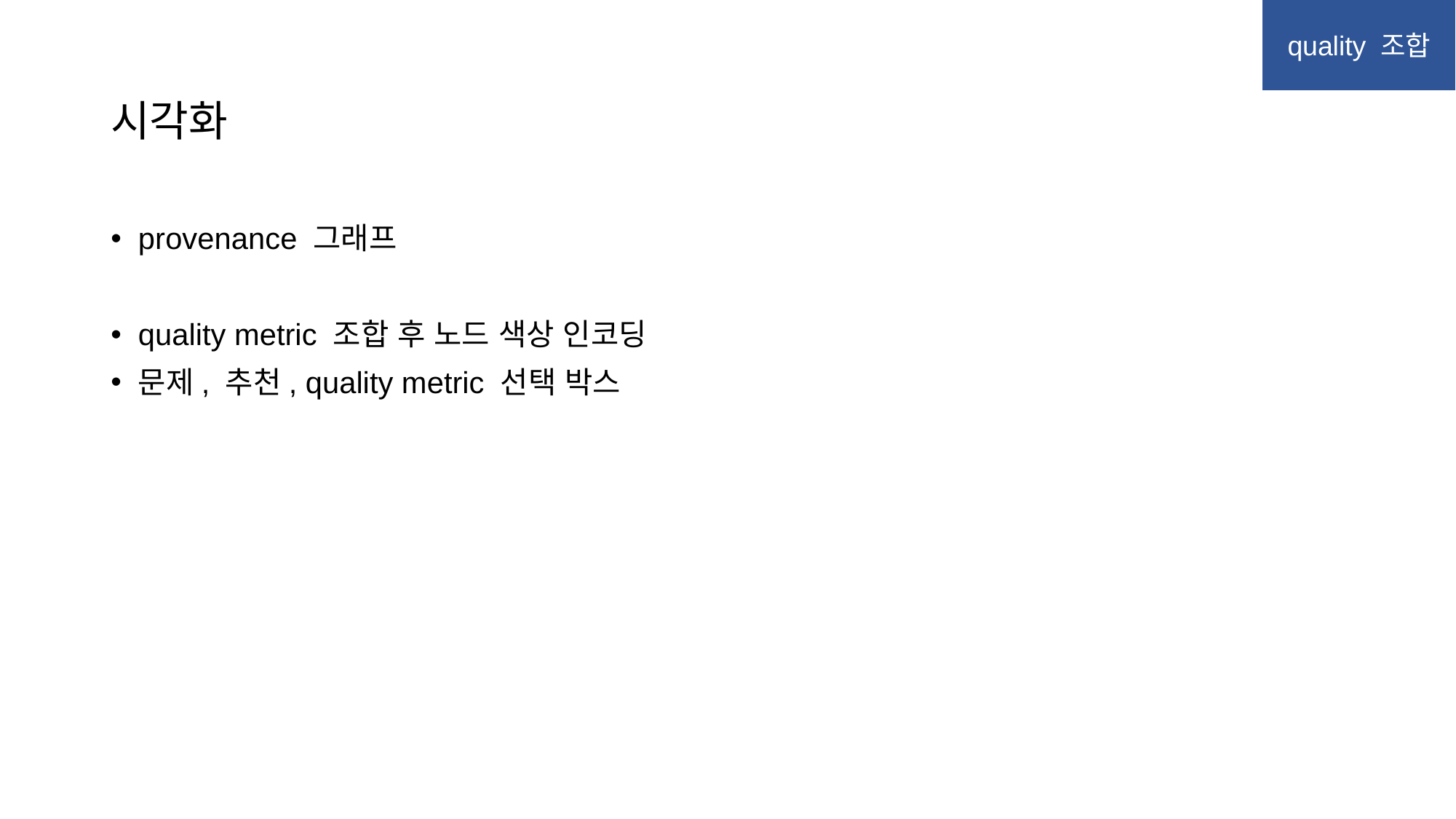

quality 조합
# 시각화
provenance 그래프

quality metric 조합 후 노드 색상 인코딩
문제, 추천, quality metric 선택 박스